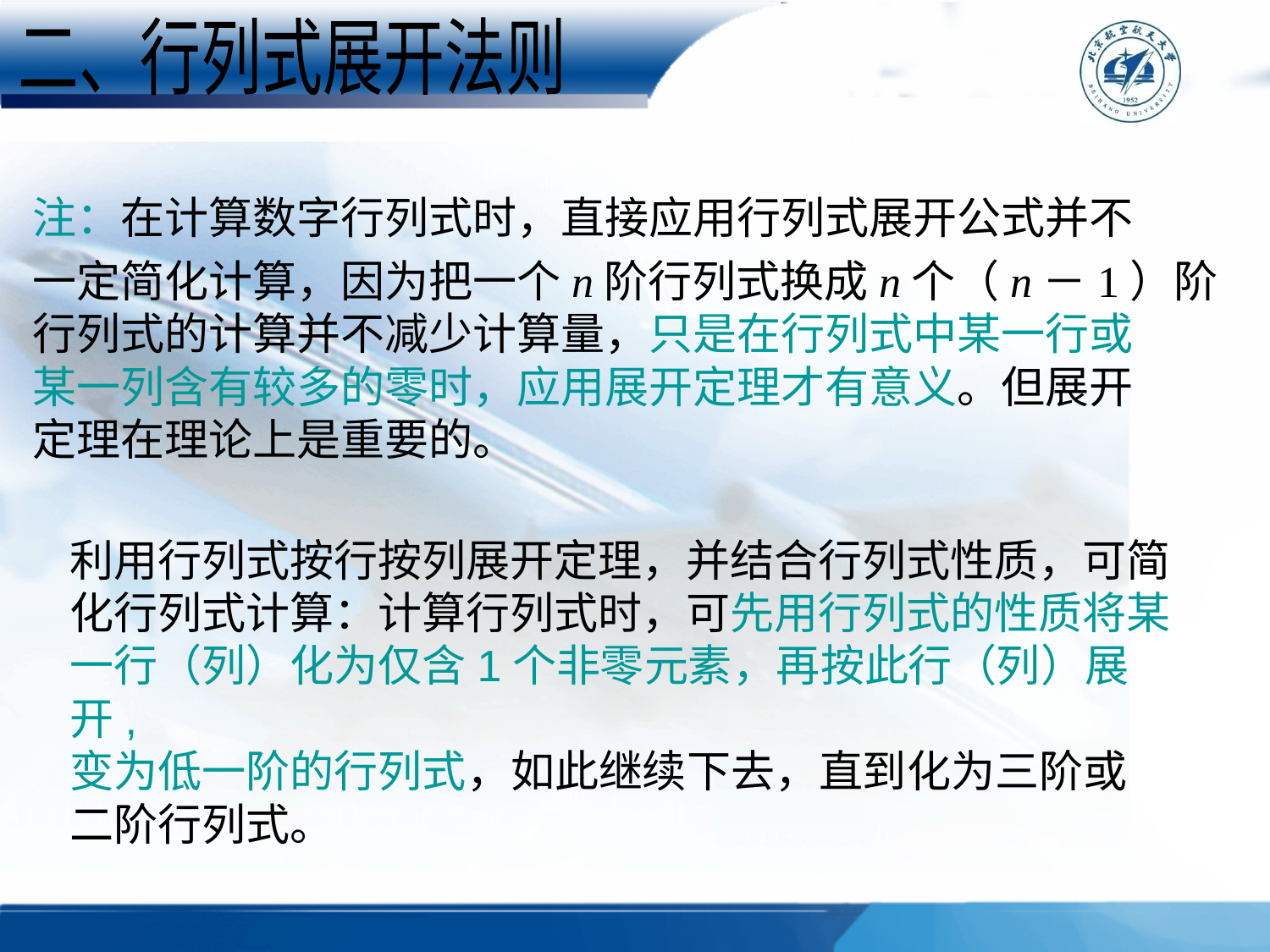

二、行列式展开法则
注：在计算数字行列式时，直接应用行列式展开公式并不
一定简化计算，因为把一个n阶行列式换成n个（n－1）阶
行列式的计算并不减少计算量，只是在行列式中某一行或
某一列含有较多的零时，应用展开定理才有意义。但展开
定理在理论上是重要的。
利用行列式按行按列展开定理，并结合行列式性质，可简
化行列式计算：计算行列式时，可先用行列式的性质将某
一行（列）化为仅含1个非零元素，再按此行（列）展开,
变为低一阶的行列式，如此继续下去，直到化为三阶或
二阶行列式。